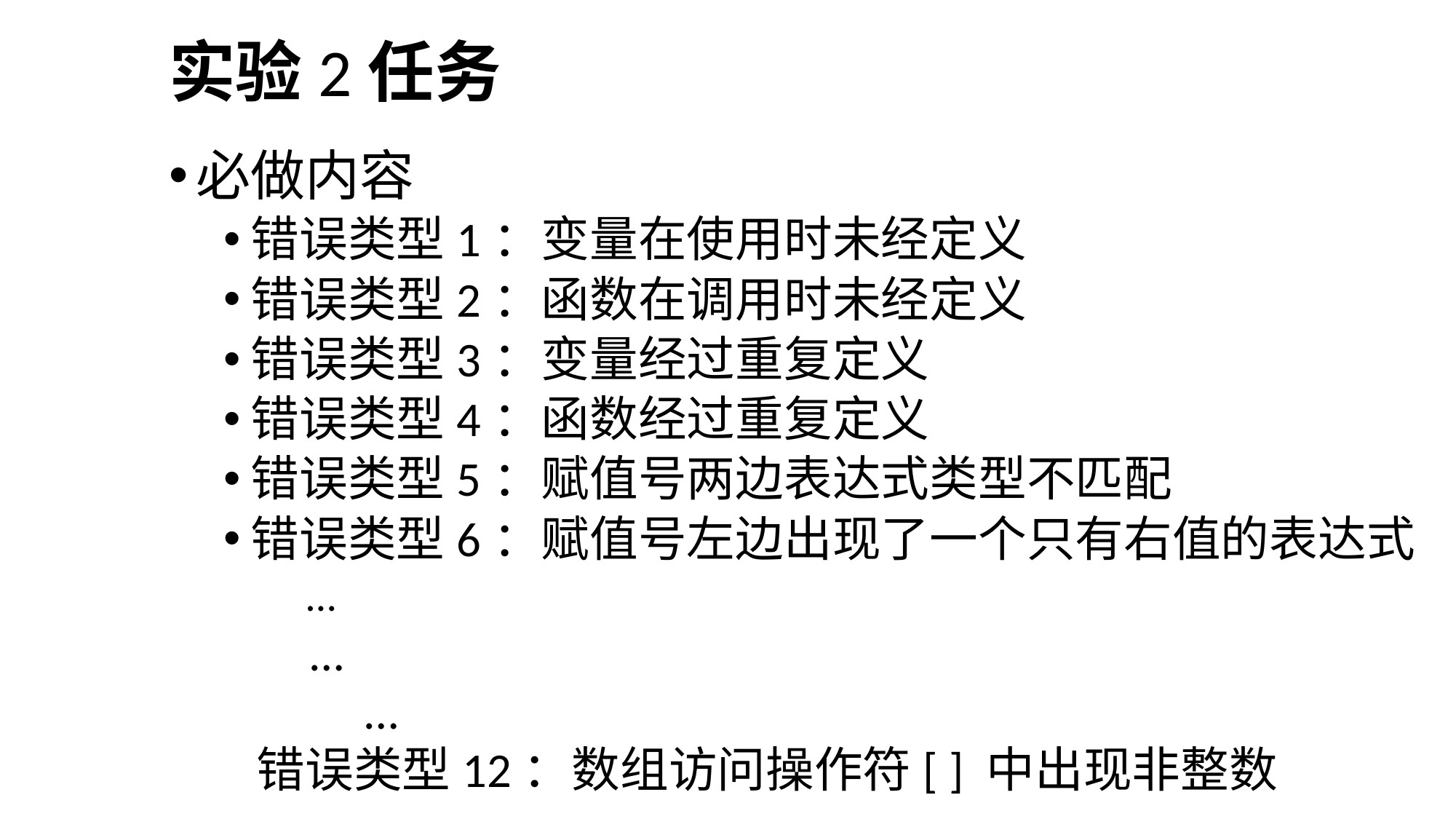

# 实验2任务
必做内容
错误类型1：变量在使用时未经定义
错误类型2：函数在调用时未经定义
错误类型3：变量经过重复定义
错误类型4：函数经过重复定义
错误类型5：赋值号两边表达式类型不匹配
错误类型6：赋值号左边出现了一个只有右值的表达式
   …
        …
	   …
  错误类型12：数组访问操作符[ ] 中出现非整数